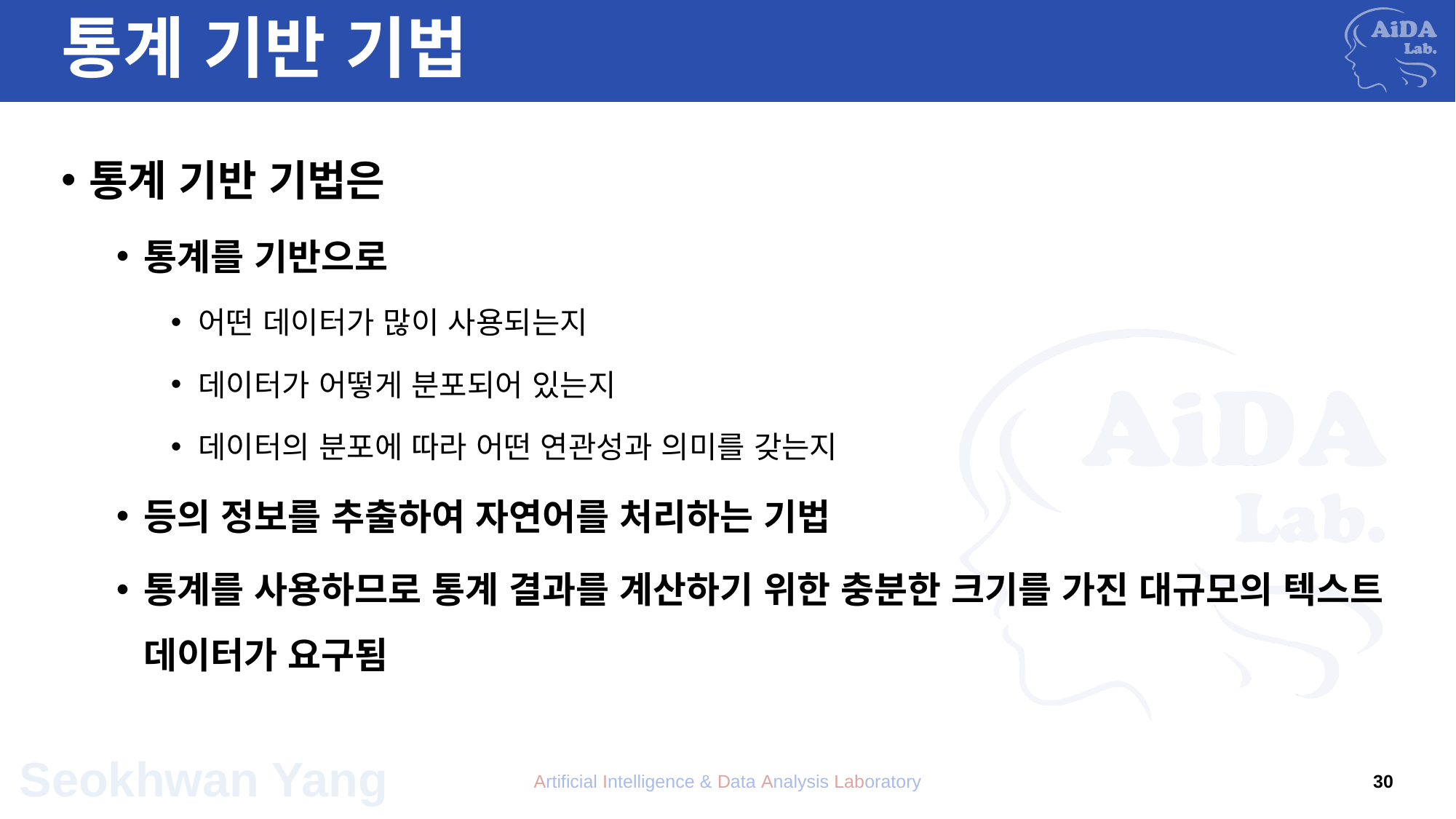

# 통계 기반 기법
통계 기반 기법은
통계를 기반으로
어떤 데이터가 많이 사용되는지
데이터가 어떻게 분포되어 있는지
데이터의 분포에 따라 어떤 연관성과 의미를 갖는지
등의 정보를 추출하여 자연어를 처리하는 기법
통계를 사용하므로 통계 결과를 계산하기 위한 충분한 크기를 가진 대규모의 텍스트 데이터가 요구됨

Artificial Intelligence & Data Analysis Laboratory
30